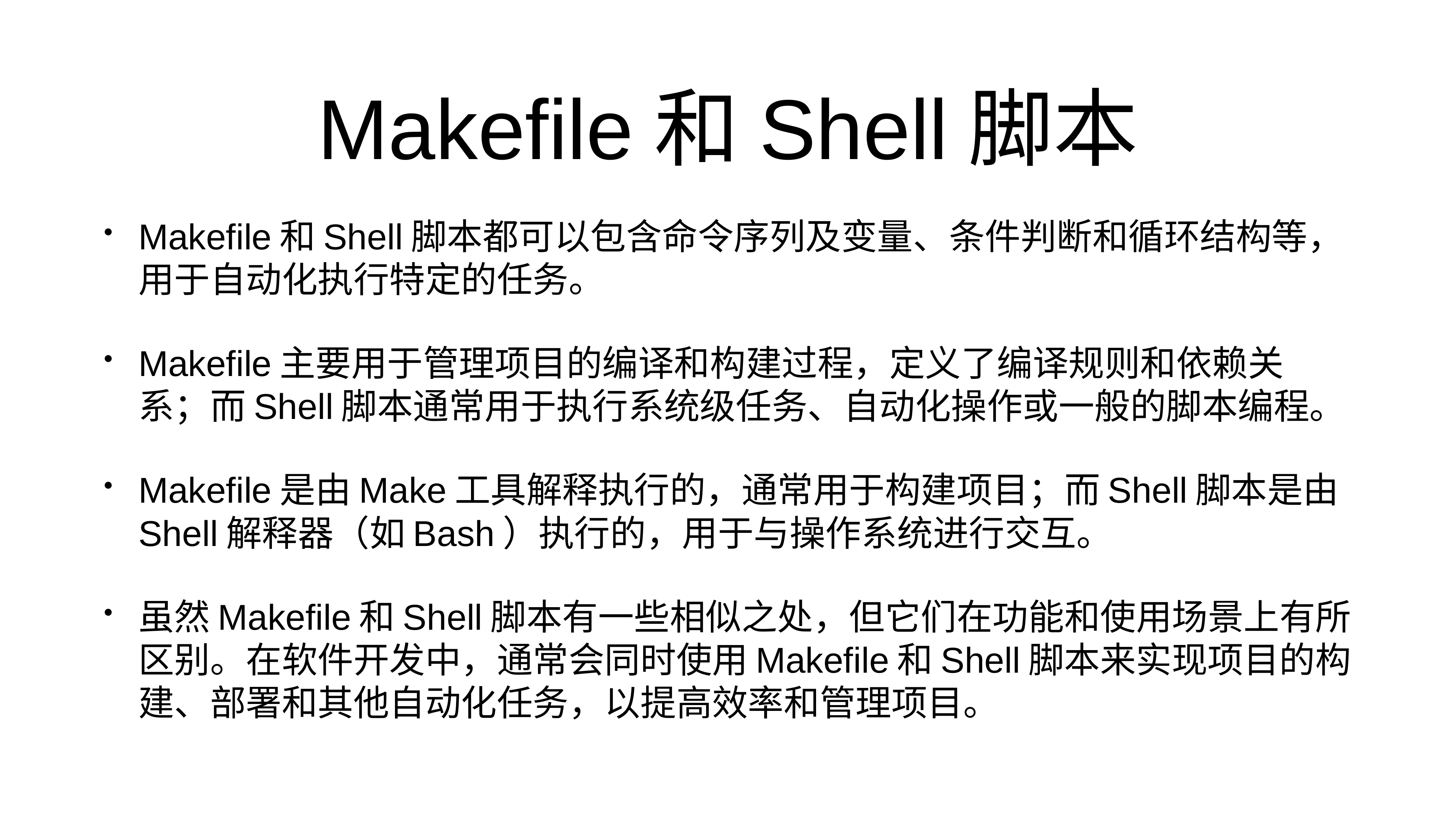

# Makefile和Shell脚本
Makefile和Shell脚本都可以包含命令序列及变量、条件判断和循环结构等，用于自动化执行特定的任务。
Makefile主要用于管理项目的编译和构建过程，定义了编译规则和依赖关系；而Shell脚本通常用于执行系统级任务、自动化操作或一般的脚本编程。
Makefile是由Make工具解释执行的，通常用于构建项目；而Shell脚本是由Shell解释器（如Bash）执行的，用于与操作系统进行交互。
虽然Makefile和Shell脚本有一些相似之处，但它们在功能和使用场景上有所区别。在软件开发中，通常会同时使用Makefile和Shell脚本来实现项目的构建、部署和其他自动化任务，以提高效率和管理项目。